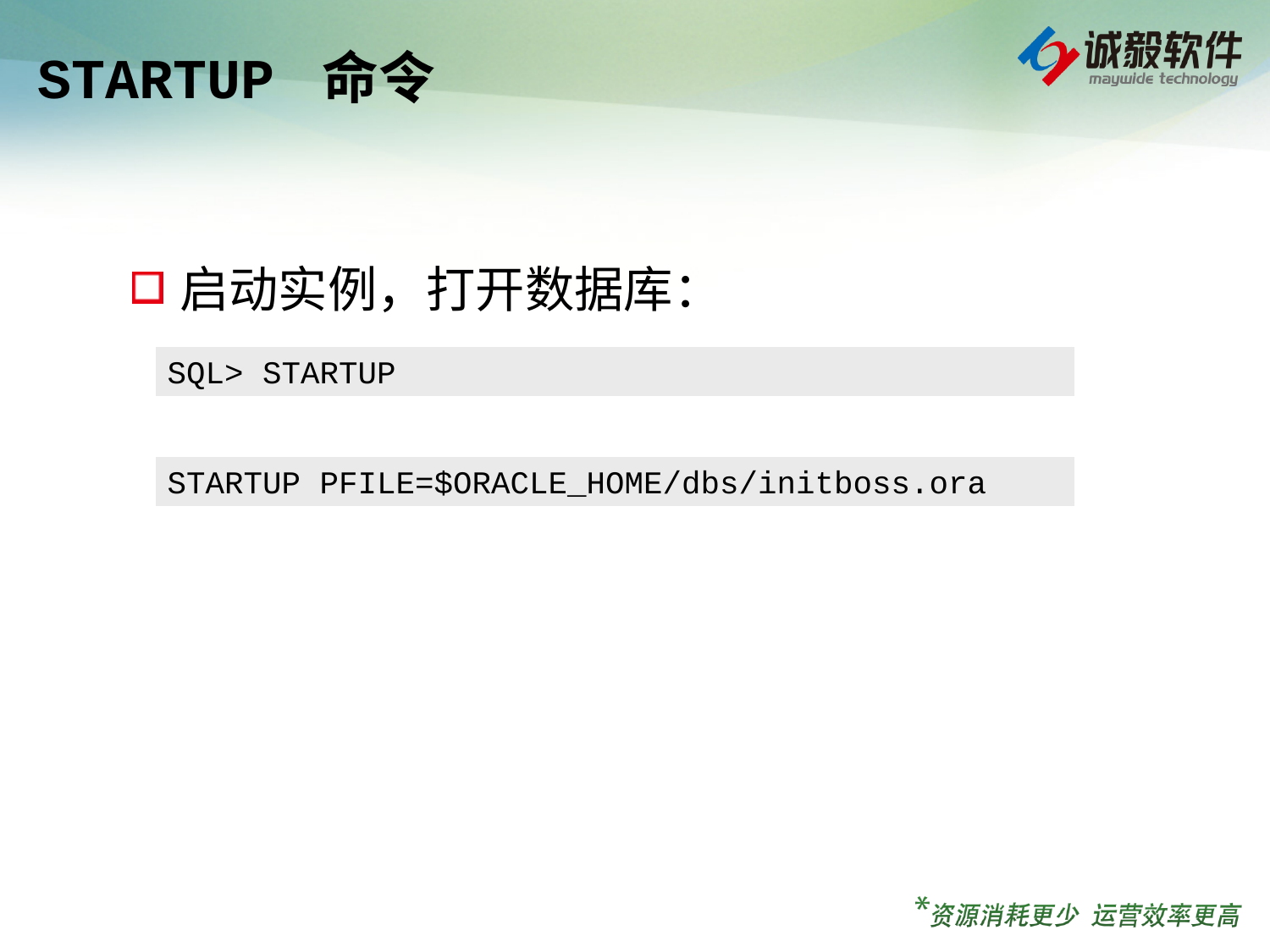

# STARTUP 命令
启动实例，打开数据库：
SQL> STARTUP
STARTUP PFILE=$ORACLE_HOME/dbs/initboss.ora